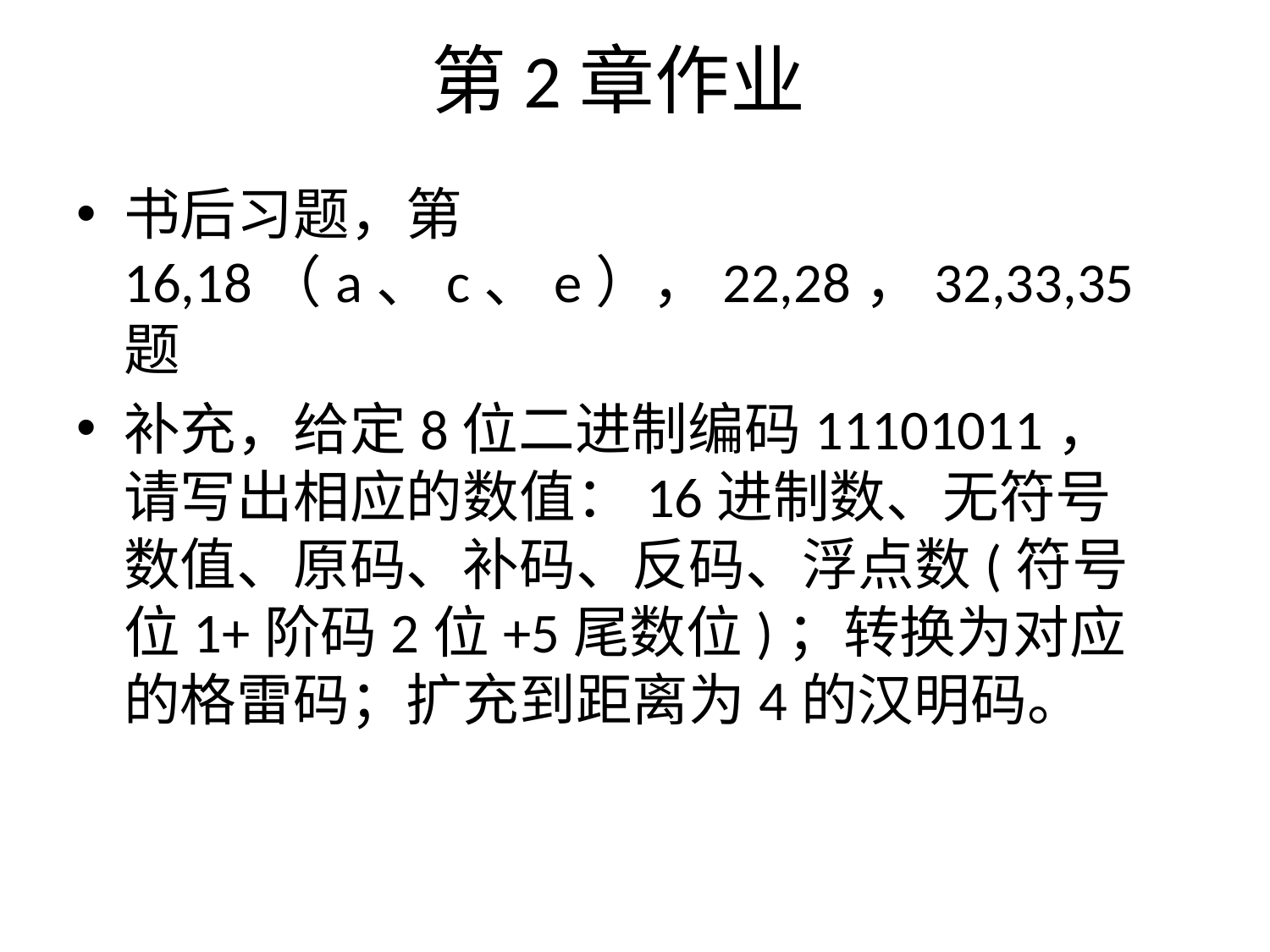

# 第2章作业
书后习题，第16,18（a、c、e），22,28，32,33,35题
补充，给定8位二进制编码11101011，请写出相应的数值：16进制数、无符号数值、原码、补码、反码、浮点数(符号位1+阶码2位+5尾数位)；转换为对应的格雷码；扩充到距离为4的汉明码。